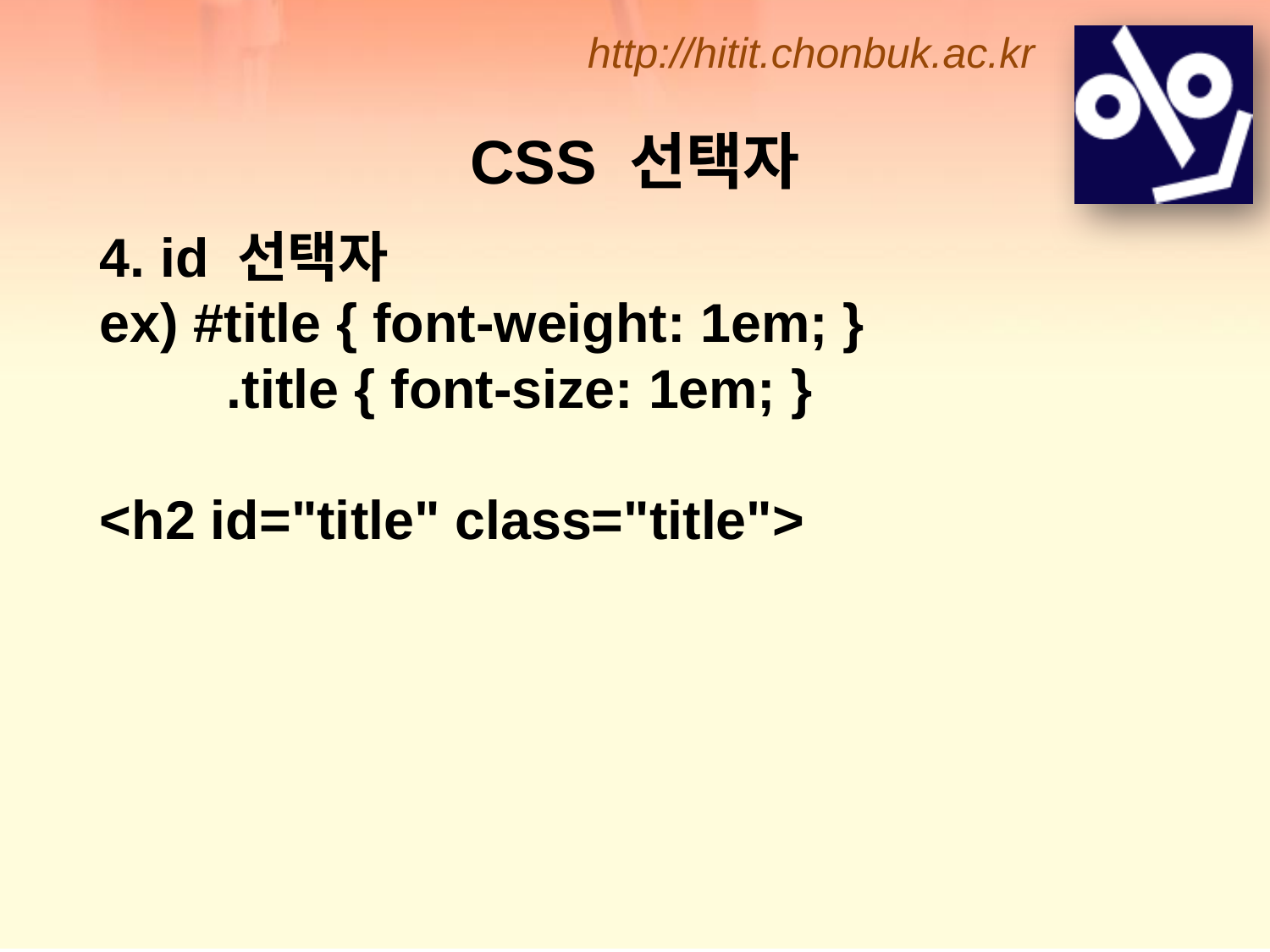

CSS 선택자
4. id 선택자
ex) #title { font-weight: 1em; }
	.title { font-size: 1em; }

<h2 id="title" class="title">